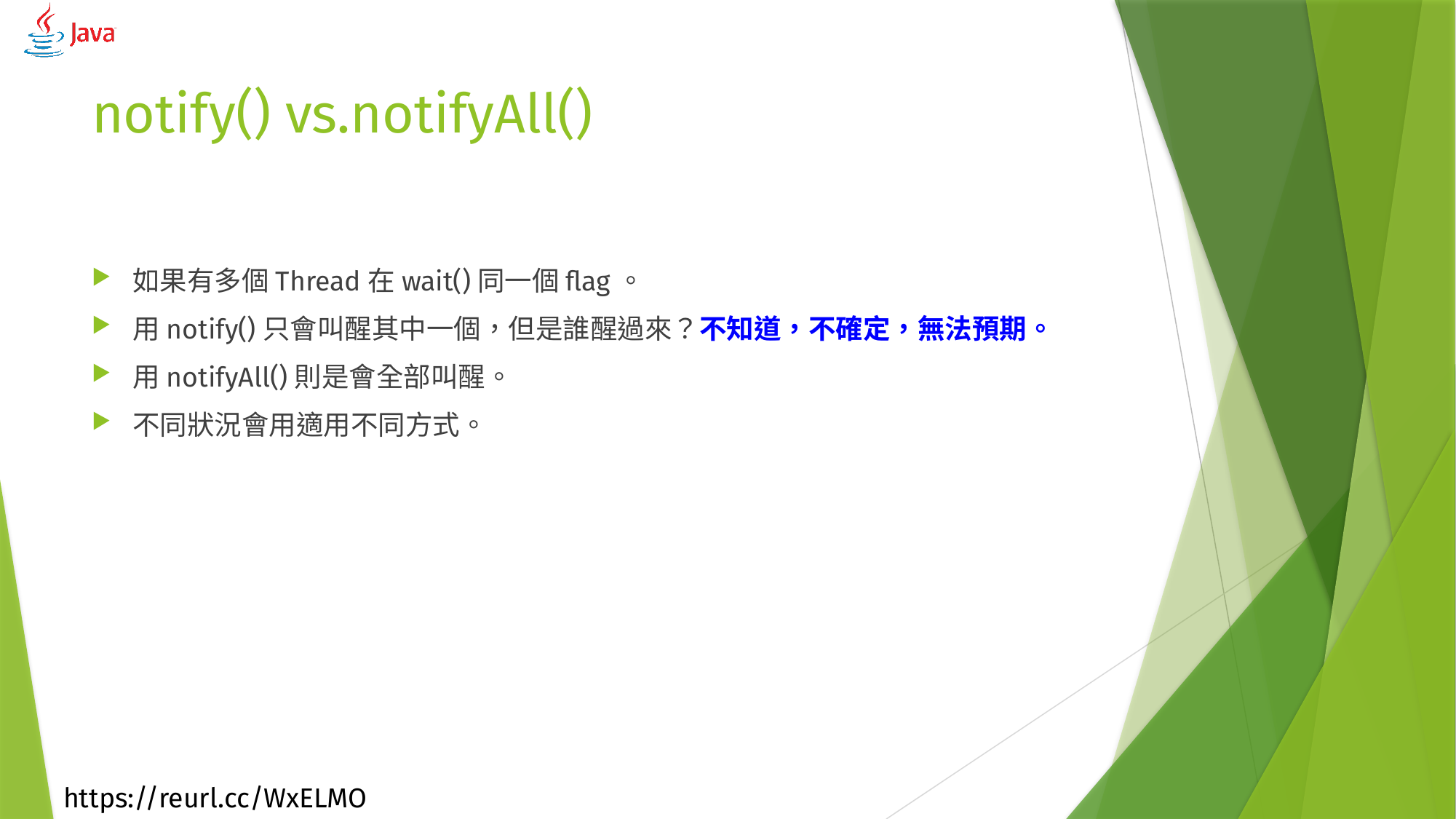

# notify() vs.notifyAll()
如果有多個Thread在wait()同一個flag。
用notify()只會叫醒其中一個，但是誰醒過來？不知道，不確定，無法預期。
用notifyAll()則是會全部叫醒。
不同狀況會用適用不同方式。